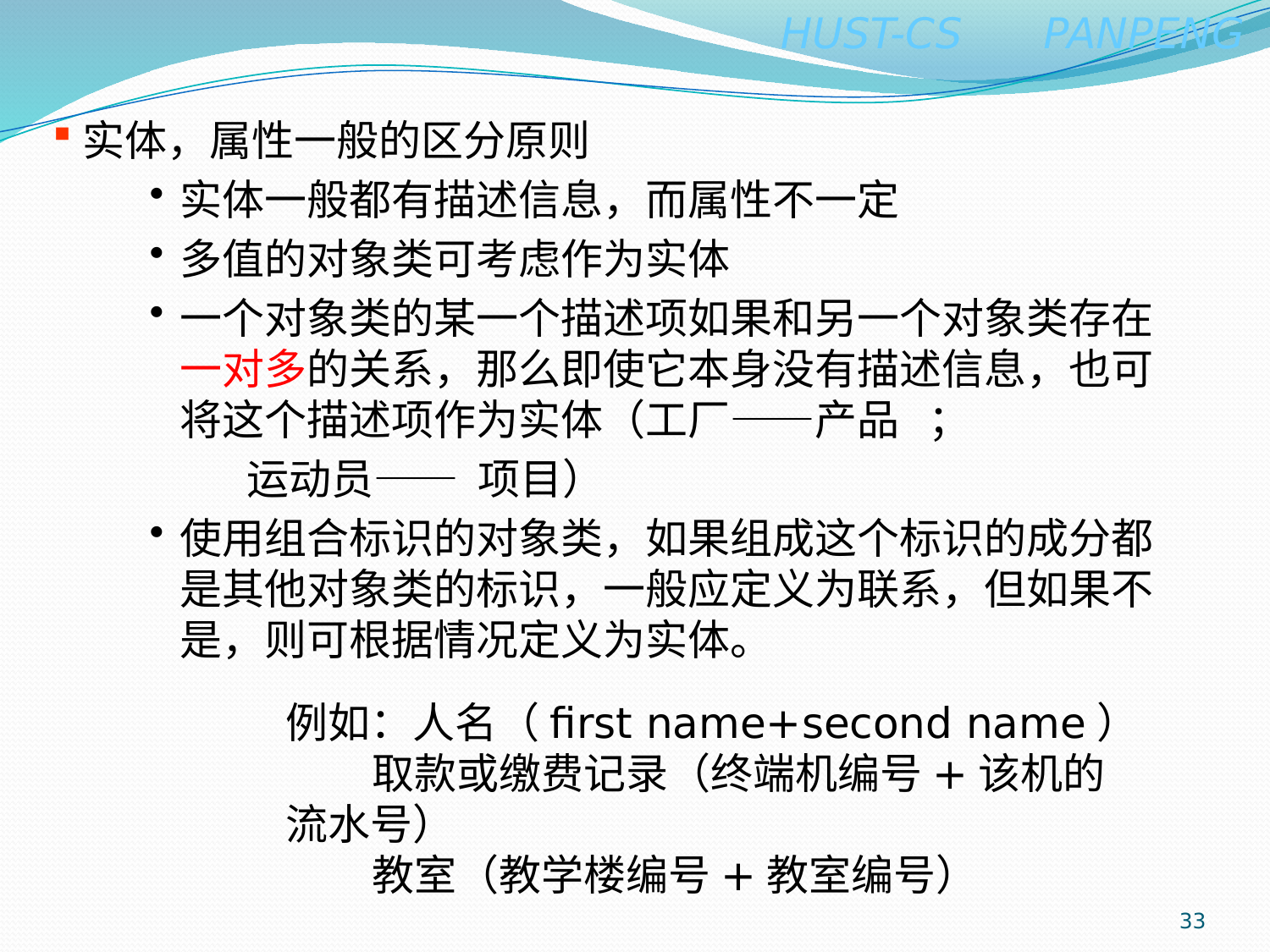

实体，属性一般的区分原则
实体一般都有描述信息，而属性不一定
多值的对象类可考虑作为实体
一个对象类的某一个描述项如果和另一个对象类存在一对多的关系，那么即使它本身没有描述信息，也可将这个描述项作为实体（工厂——产品   ；
      运动员——  项目）
使用组合标识的对象类，如果组成这个标识的成分都是其他对象类的标识，一般应定义为联系，但如果不是，则可根据情况定义为实体。
例如：人名（first name+second name）
        取款或缴费记录（终端机编号+该机的流水号）
        教室（教学楼编号+教室编号）
33